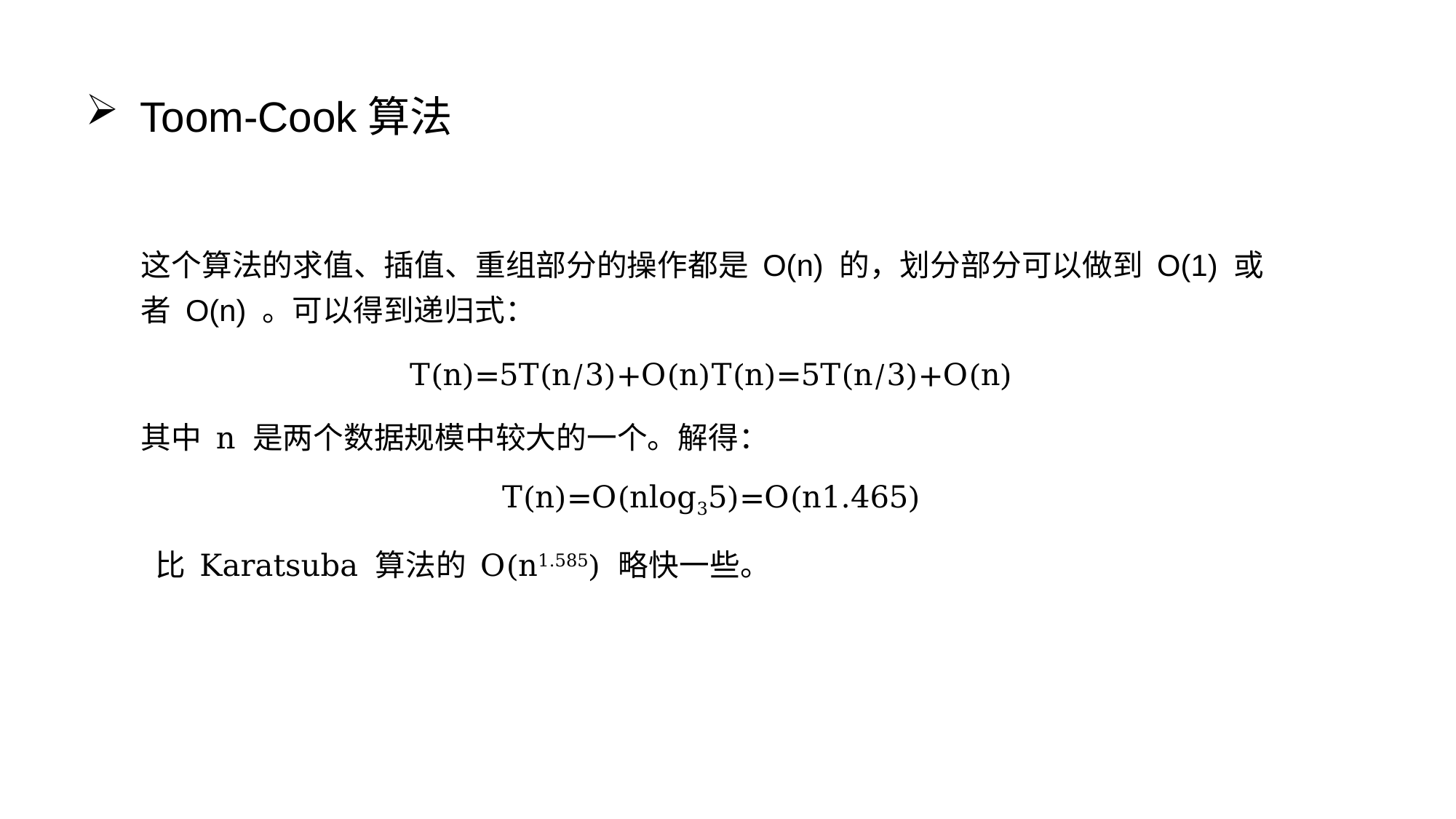

Toom-Cook算法
这个算法的求值、插值、重组部分的操作都是 O(n) 的，划分部分可以做到 O(1) 或者 O(n) 。可以得到递归式：
T(n)=5T(n/3)+O(n)T(n)=5T(n/3)+O(n)
其中 n 是两个数据规模中较大的一个。解得：
T(n)=O(nlog35)=O(n1.465)
 比 Karatsuba 算法的 O(n1.585) 略快一些。